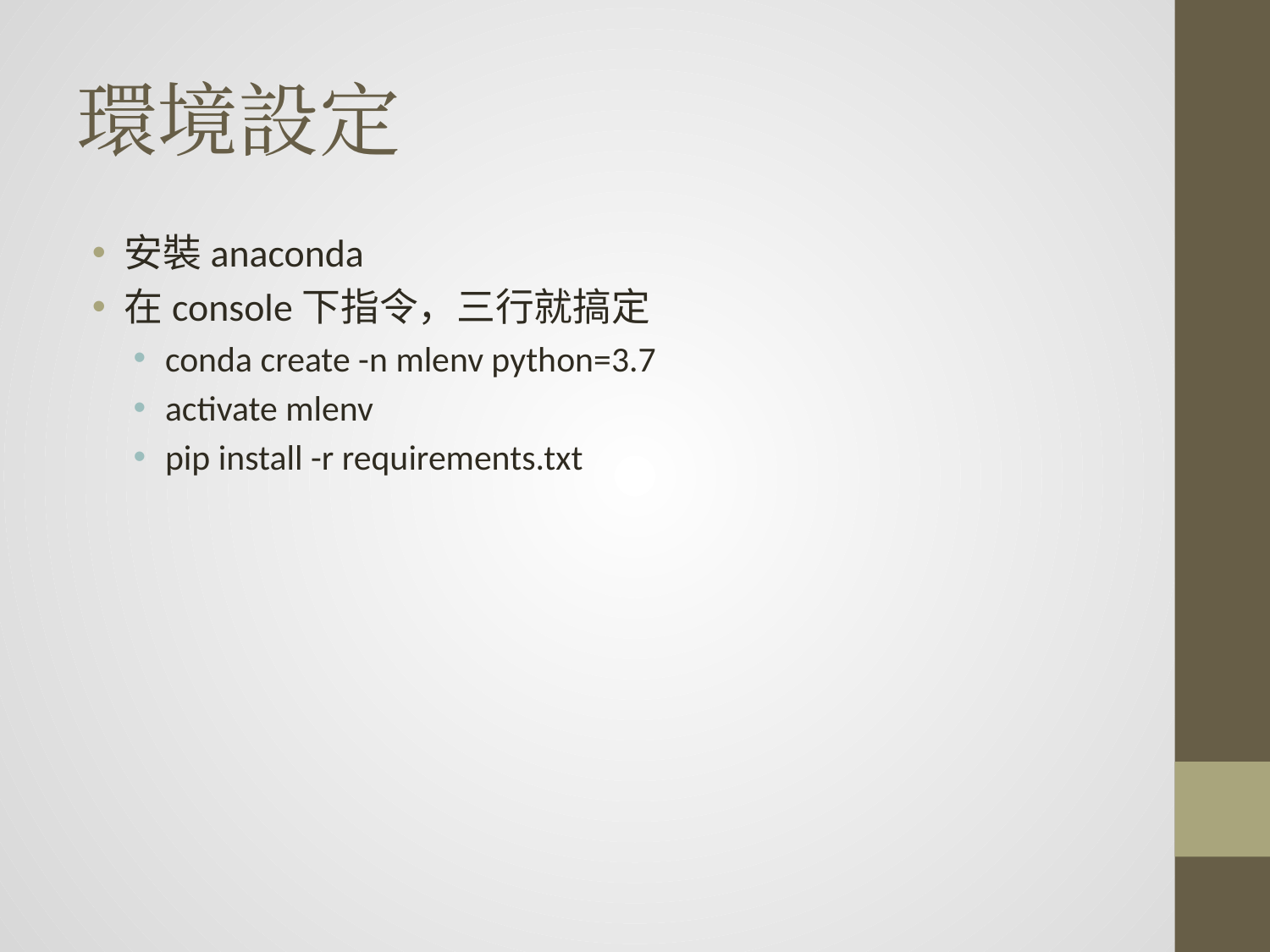

# 環境設定
安裝anaconda
在console下指令，三行就搞定
conda create -n mlenv python=3.7
activate mlenv
pip install -r requirements.txt